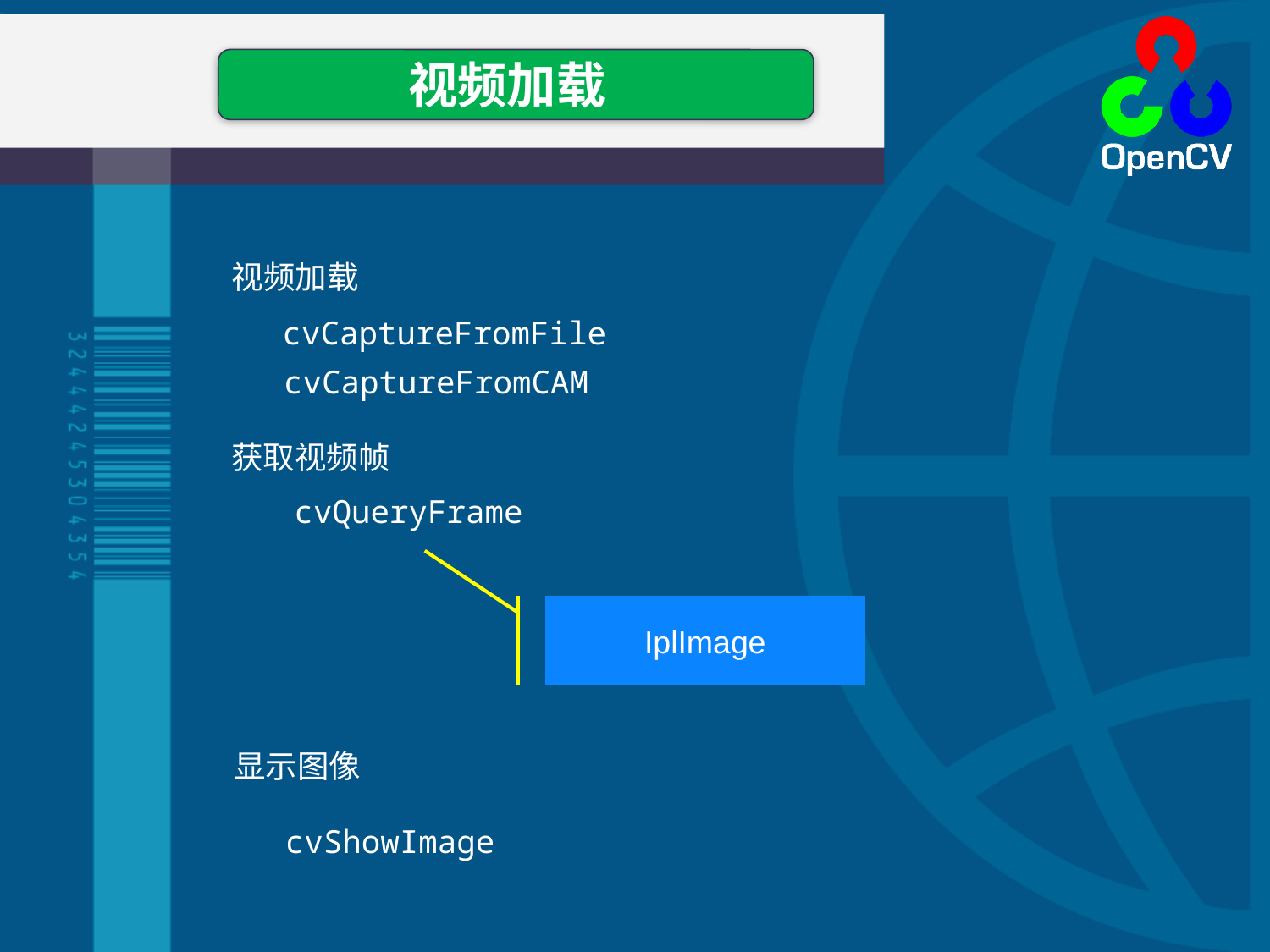

视频加载

视频加载
cvCaptureFromFile
cvCaptureFromCAM
获取视频帧
cvQueryFrame
IplImage
显示图像
cvShowImage